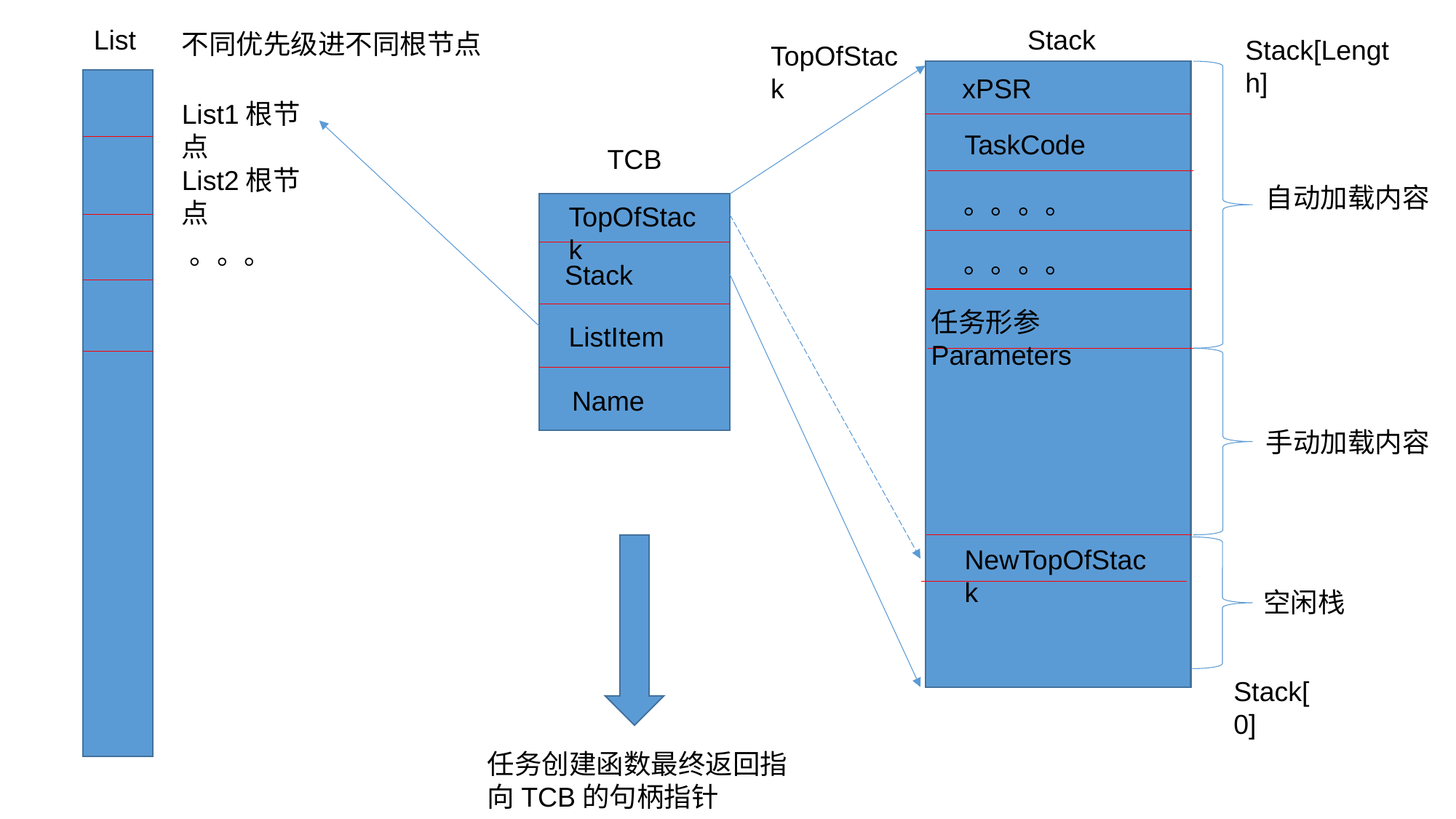

List
Stack
不同优先级进不同根节点
Stack[Length]
TopOfStack

xPSR

List1根节点
TaskCode
TCB
List2根节点
自动加载内容
。。。。

TopOfStack
。。。
。。。。
Stack
任务形参Parameters
ListItem

Name
手动加载内容

NewTopOfStack

空闲栈
Stack[0]
任务创建函数最终返回指向TCB的句柄指针